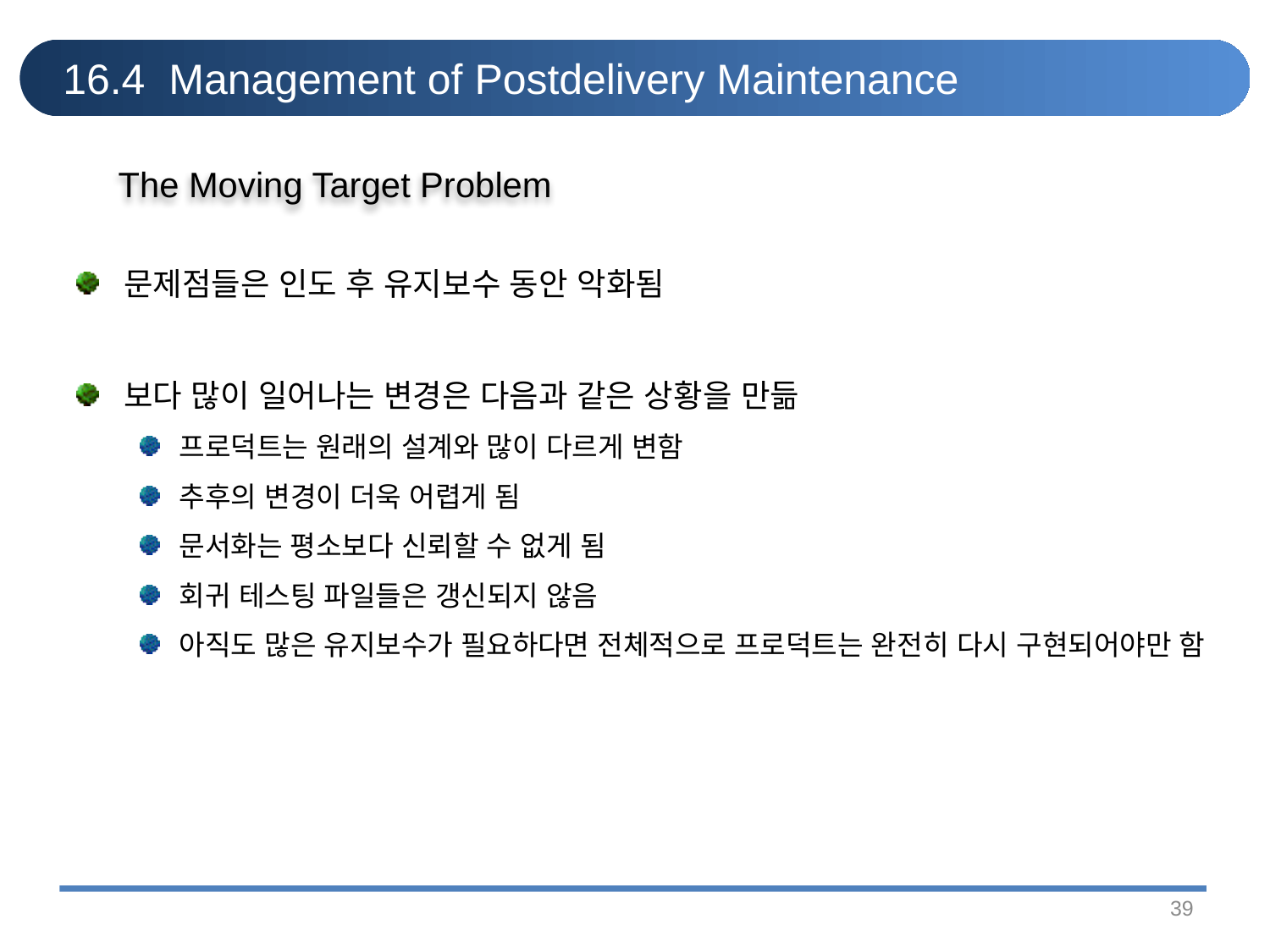

# 16.4  Management of Postdelivery Maintenance
The Moving Target Problem
문제점들은 인도 후 유지보수 동안 악화됨

보다 많이 일어나는 변경은 다음과 같은 상황을 만듦
프로덕트는 원래의 설계와 많이 다르게 변함
추후의 변경이 더욱 어렵게 됨
문서화는 평소보다 신뢰할 수 없게 됨
회귀 테스팅 파일들은 갱신되지 않음
아직도 많은 유지보수가 필요하다면 전체적으로 프로덕트는 완전히 다시 구현되어야만 함
39